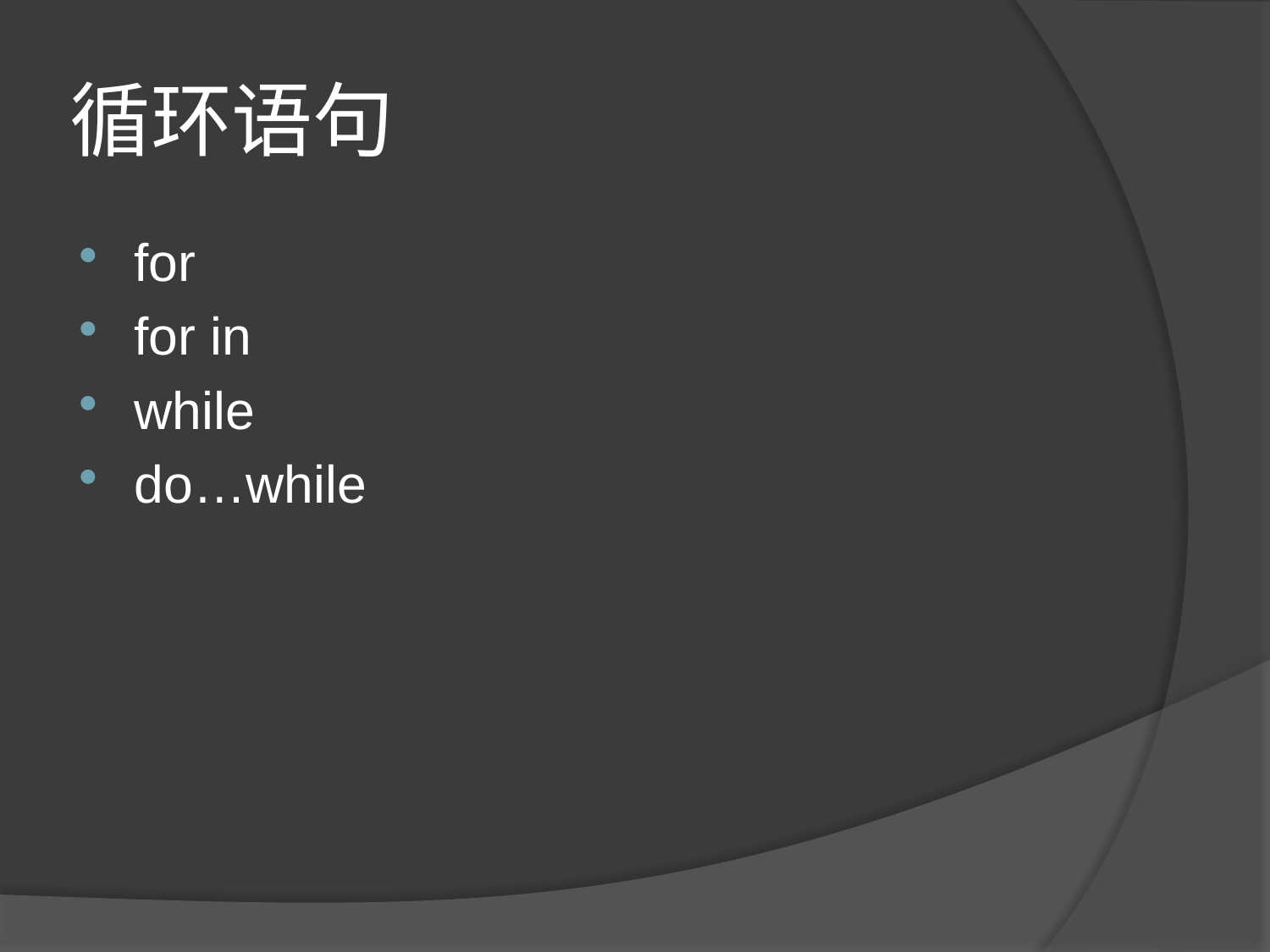

# 循环语句
for
for in
while
do…while